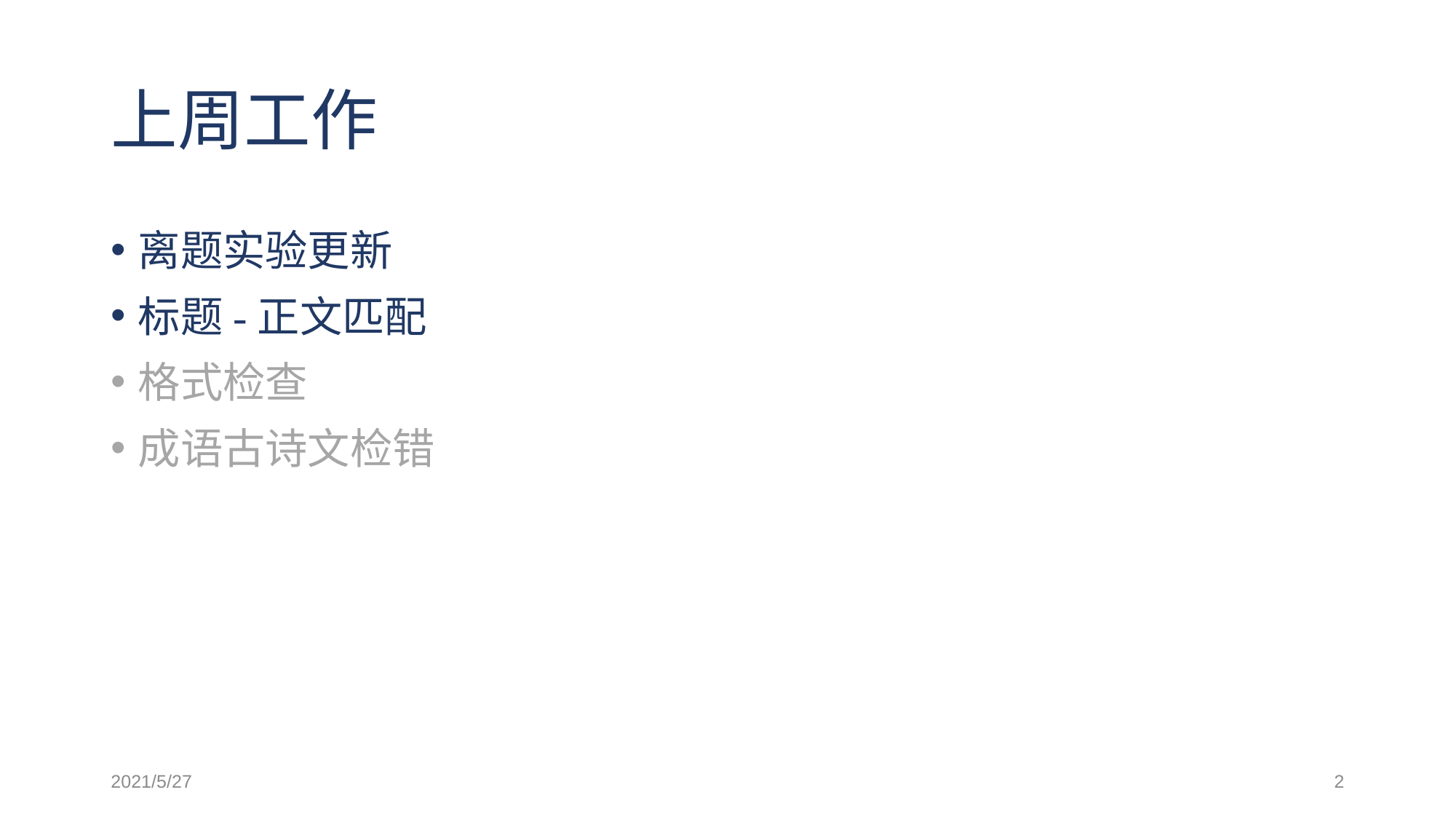

# 上周工作
离题实验更新
标题-正文匹配
格式检查
成语古诗文检错

2021/5/27
2